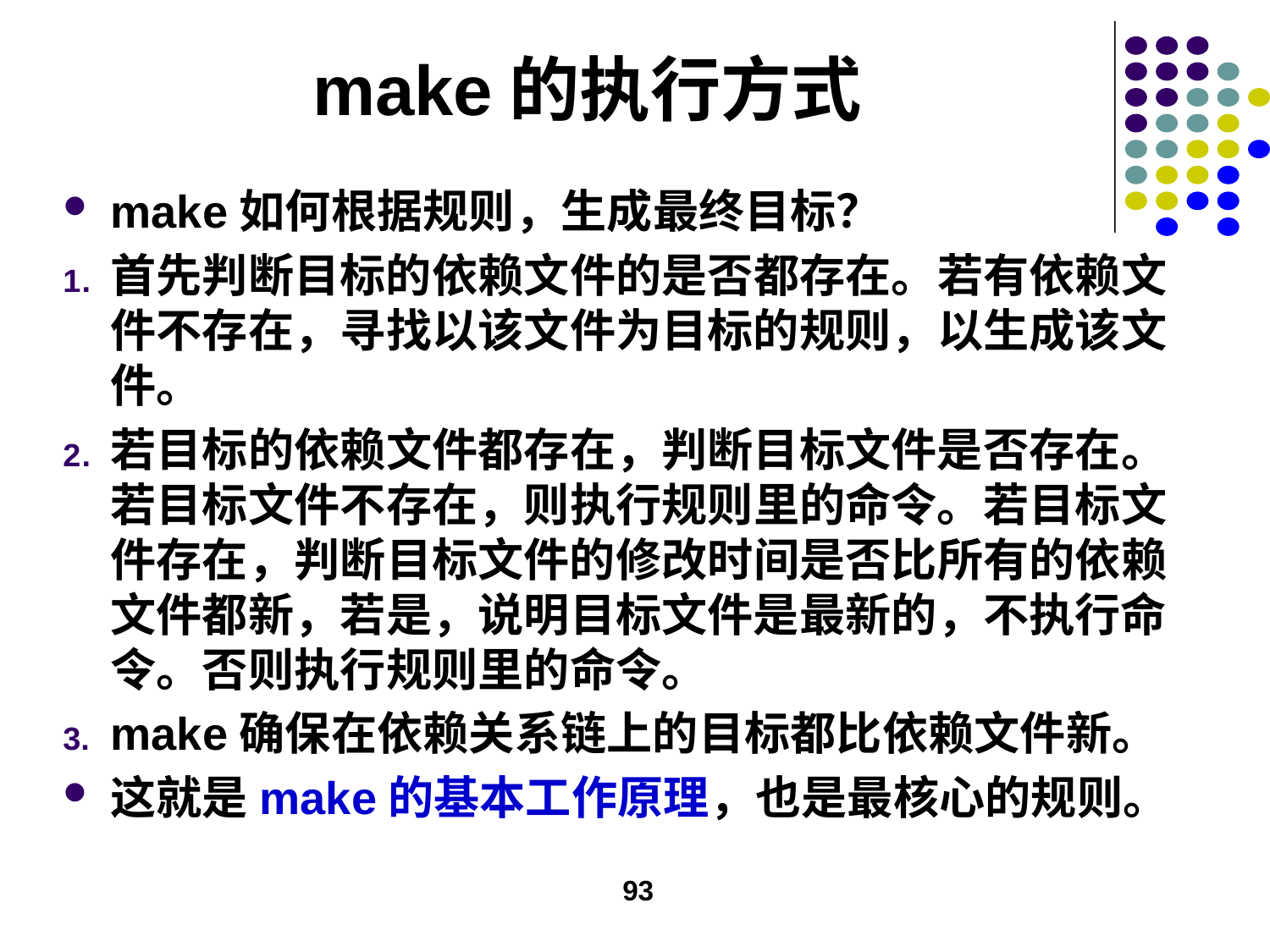

# make的执行方式
make如何根据规则，生成最终目标？
首先判断目标的依赖文件的是否都存在。若有依赖文件不存在，寻找以该文件为目标的规则，以生成该文件。
若目标的依赖文件都存在，判断目标文件是否存在。若目标文件不存在，则执行规则里的命令。若目标文件存在，判断目标文件的修改时间是否比所有的依赖文件都新，若是，说明目标文件是最新的，不执行命令。否则执行规则里的命令。
make确保在依赖关系链上的目标都比依赖文件新。
这就是make的基本工作原理，也是最核心的规则。

93